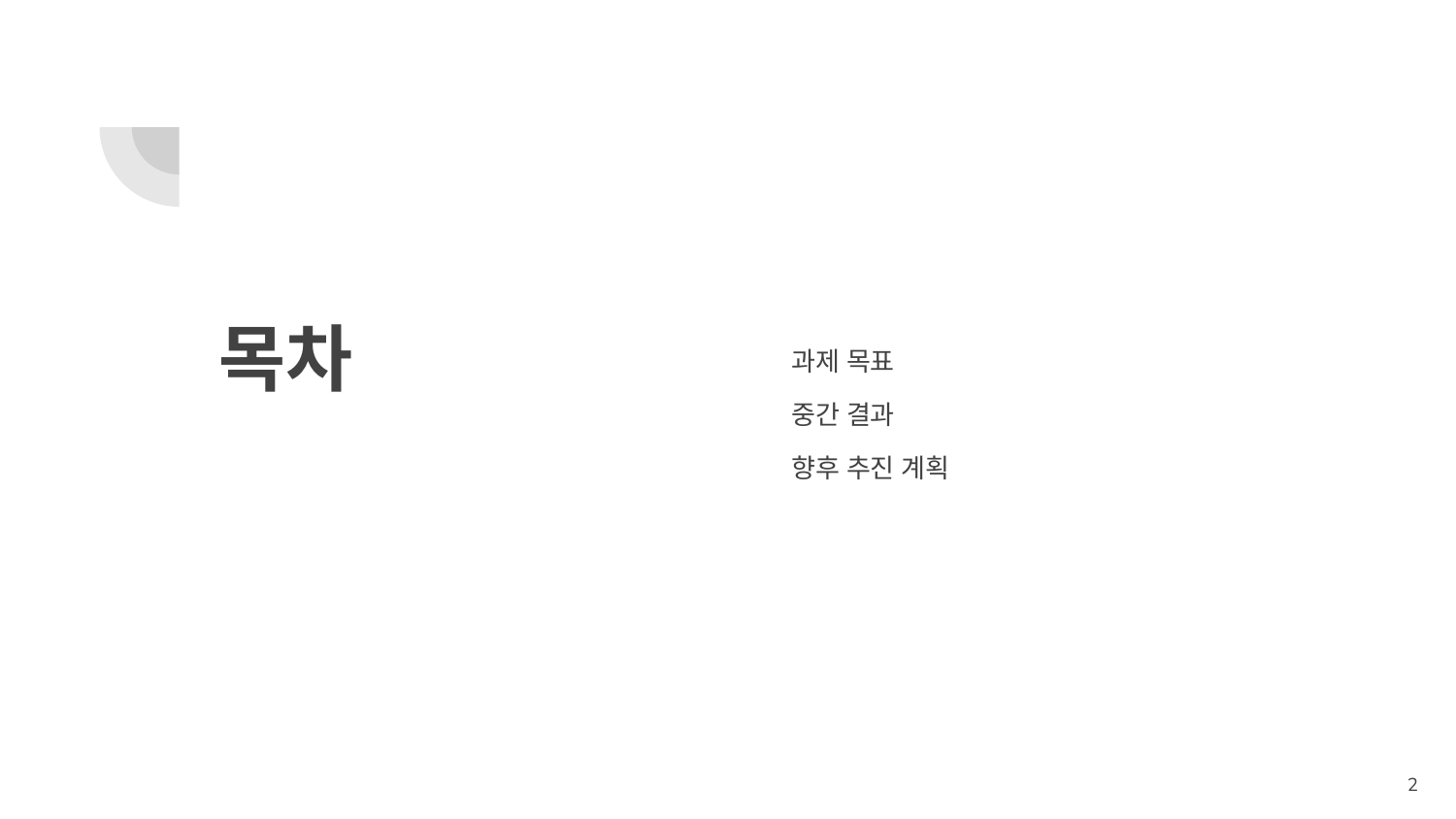

# 목차
과제 목표
중간 결과
향후 추진 계획
2